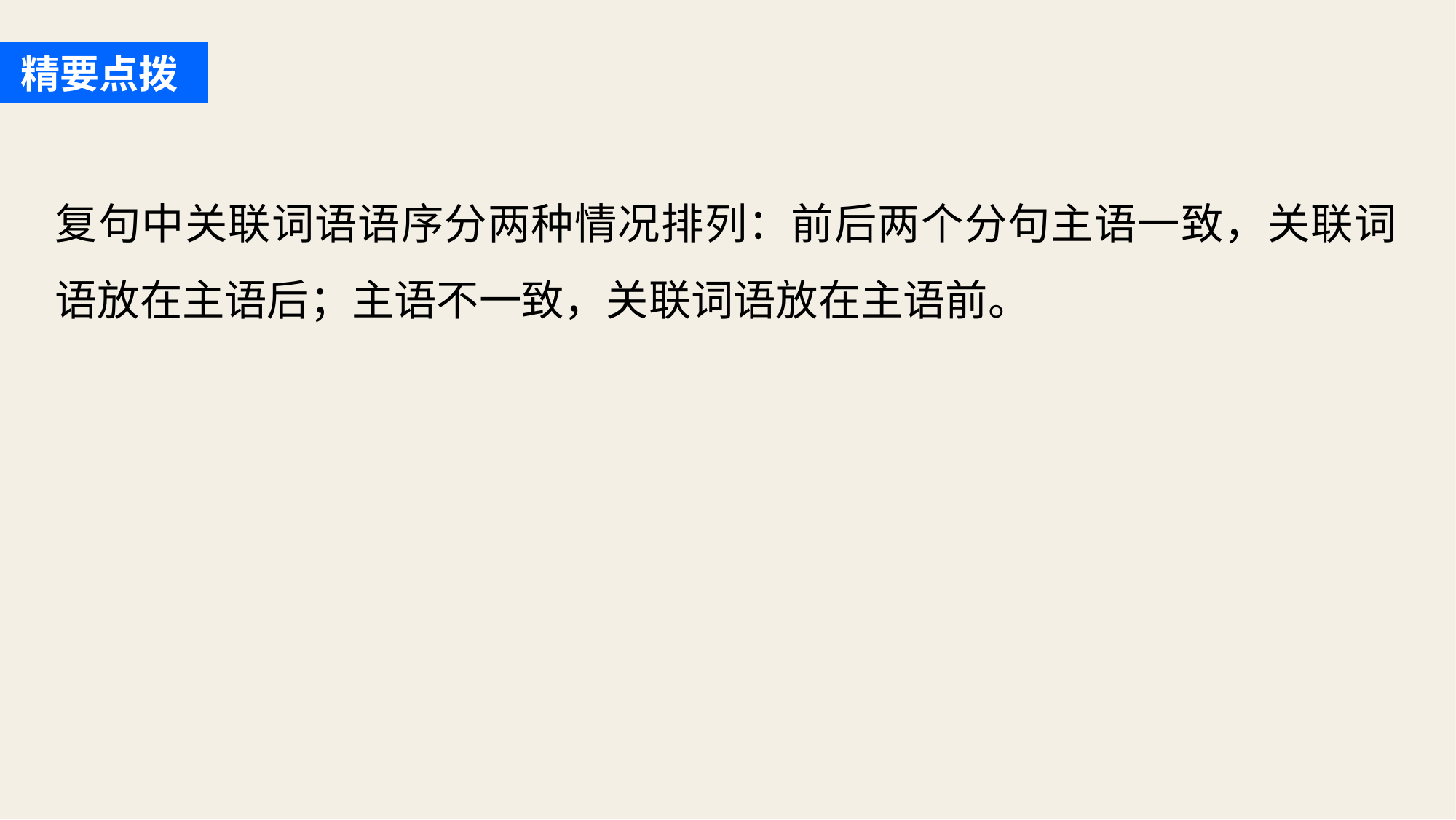

精要点拨
复句中关联词语语序分两种情况排列：前后两个分句主语一致，关联词语放在主语后；主语不一致，关联词语放在主语前。